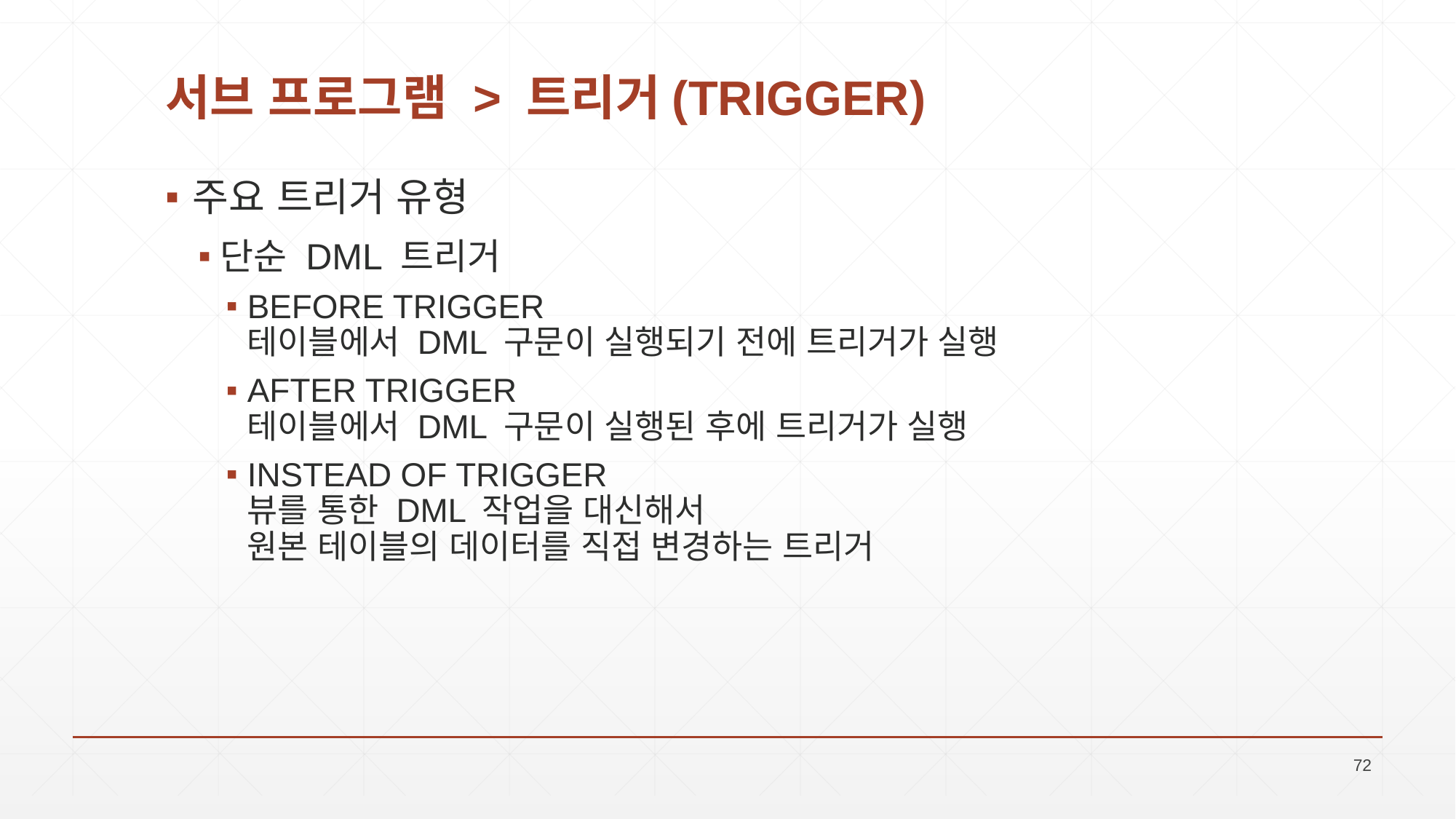

# 서브 프로그램 > 트리거(TRIGGER)
주요 트리거 유형
단순 DML 트리거
BEFORE TRIGGER
테이블에서 DML 구문이 실행되기 전에 트리거가 실행
AFTER TRIGGER
테이블에서 DML 구문이 실행된 후에 트리거가 실행
INSTEAD OF TRIGGER
뷰를 통한 DML 작업을 대신해서
원본 테이블의 데이터를 직접 변경하는 트리거
72